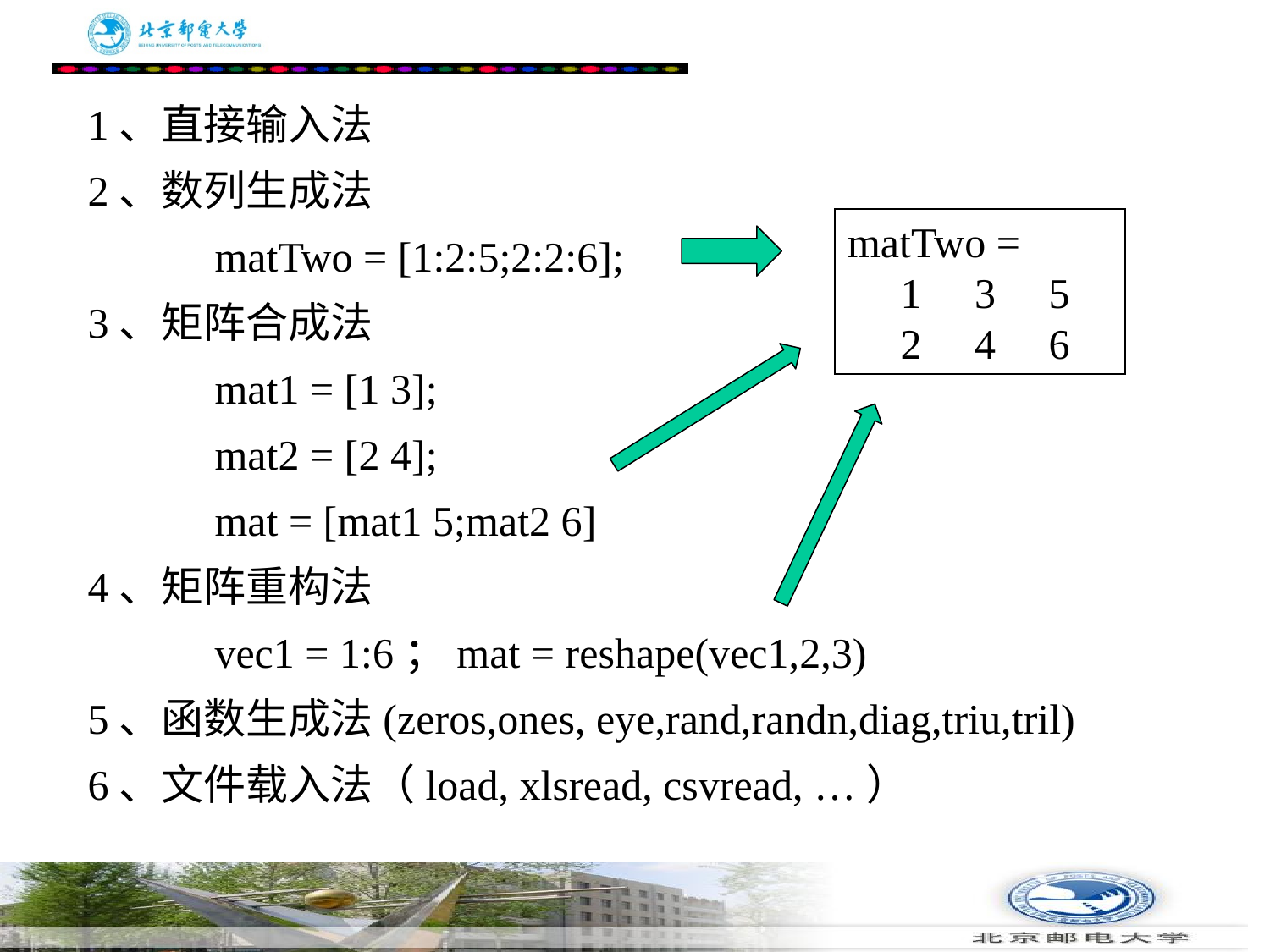

# 1、直接输入法 2、数列生成法 matTwo = [1:2:5;2:2:6]; 3、矩阵合成法 mat1 = [1 3]; mat2 = [2 4]; mat = [mat1 5;mat2 6] 4、矩阵重构法 vec1 = 1:6；mat = reshape(vec1,2,3) 5、函数生成法(zeros,ones, eye,rand,randn,diag,triu,tril) 6、文件载入法（load, xlsread, csvread, …）
matTwo =
     1     3     5
     2     4     6